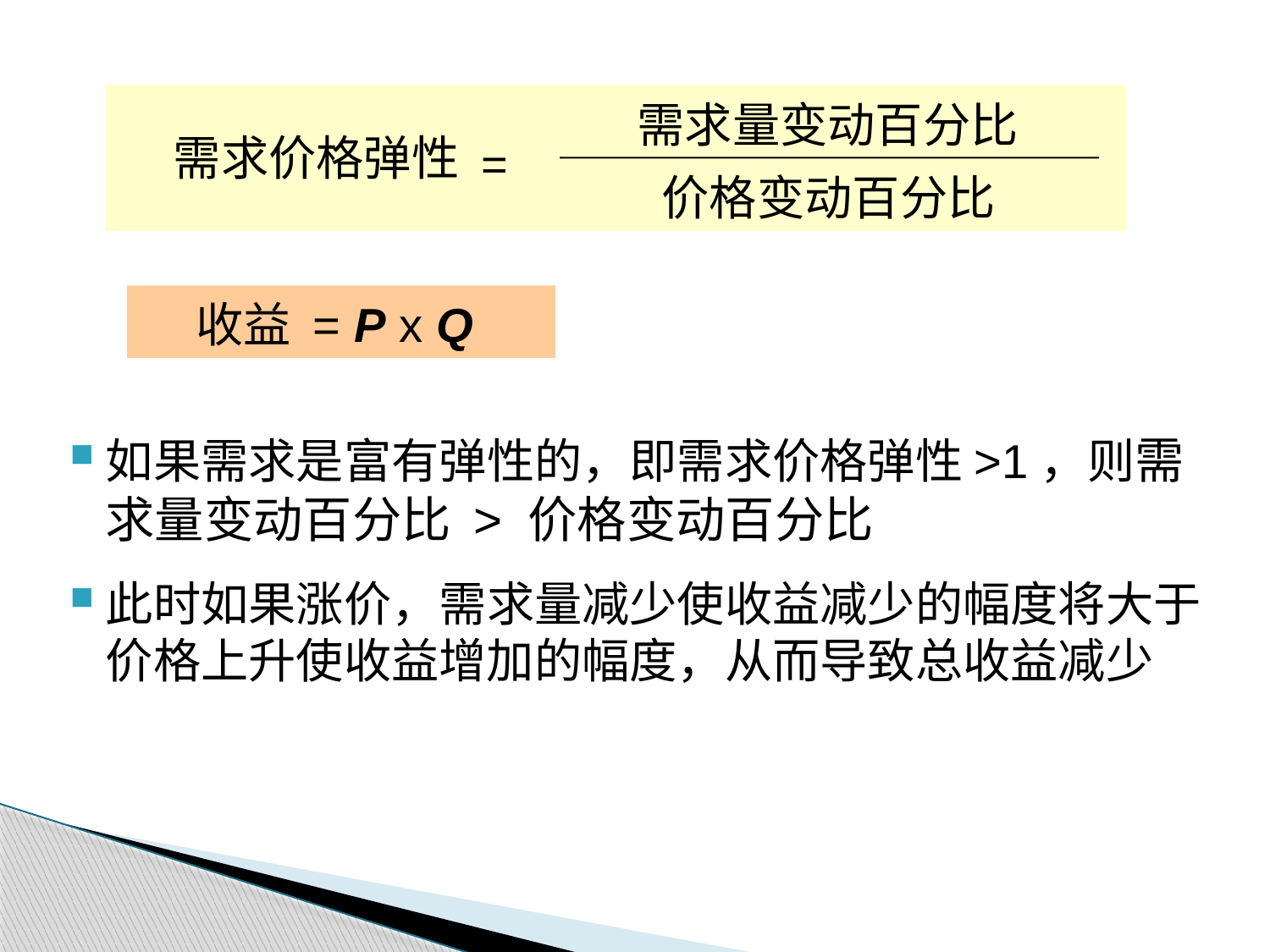

需求量变动百分比
需求价格弹性
=

价格变动百分比
收益 = P x Q
如果需求是富有弹性的，即需求价格弹性>1，则需求量变动百分比 > 价格变动百分比
此时如果涨价，需求量减少使收益减少的幅度将大于价格上升使收益增加的幅度，从而导致总收益减少